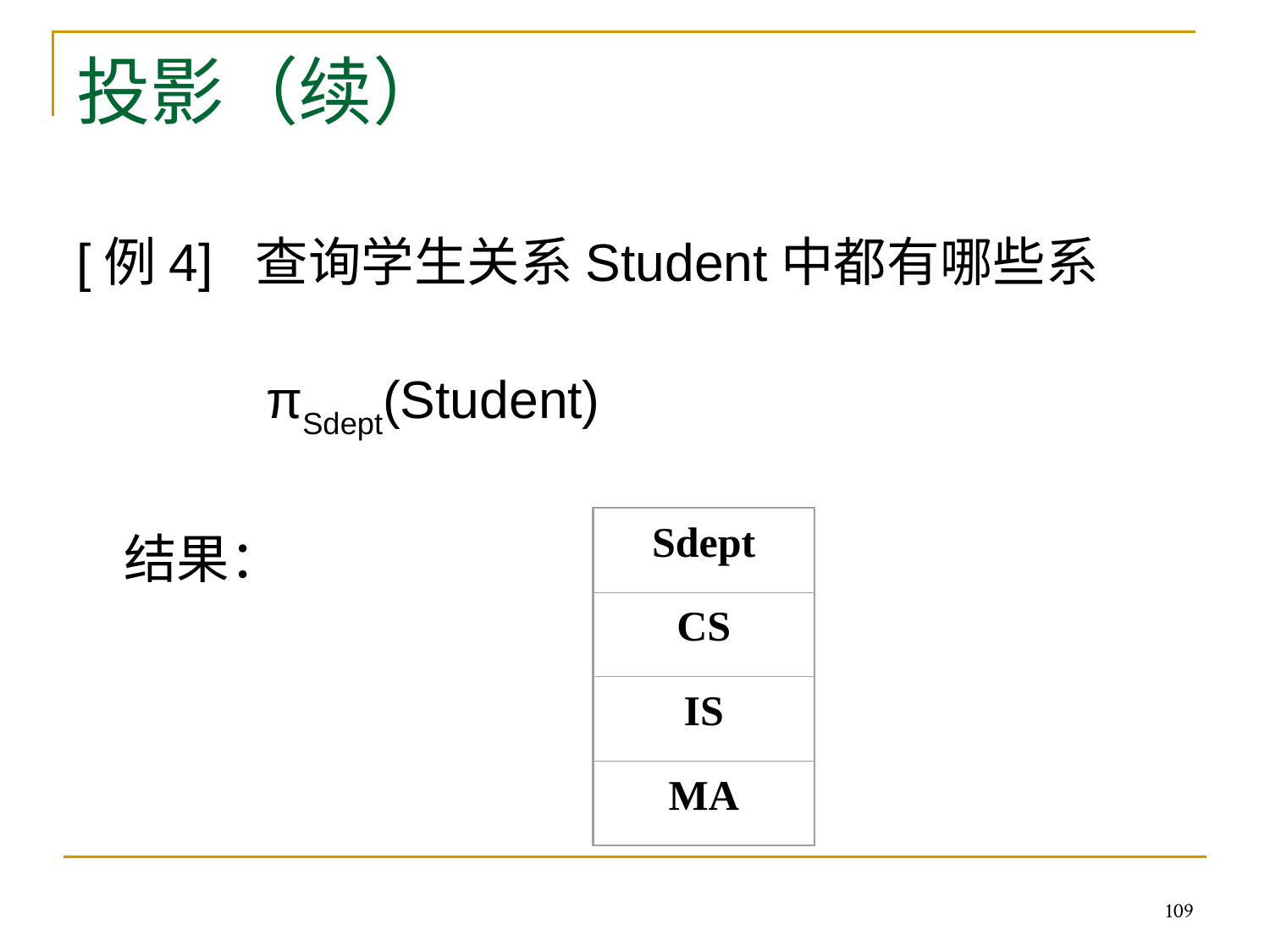

# 投影（续）
[例4]  查询学生关系Student中都有哪些系
             πSdept(Student)

	结果：

Sdept

CS

IS

MA

109